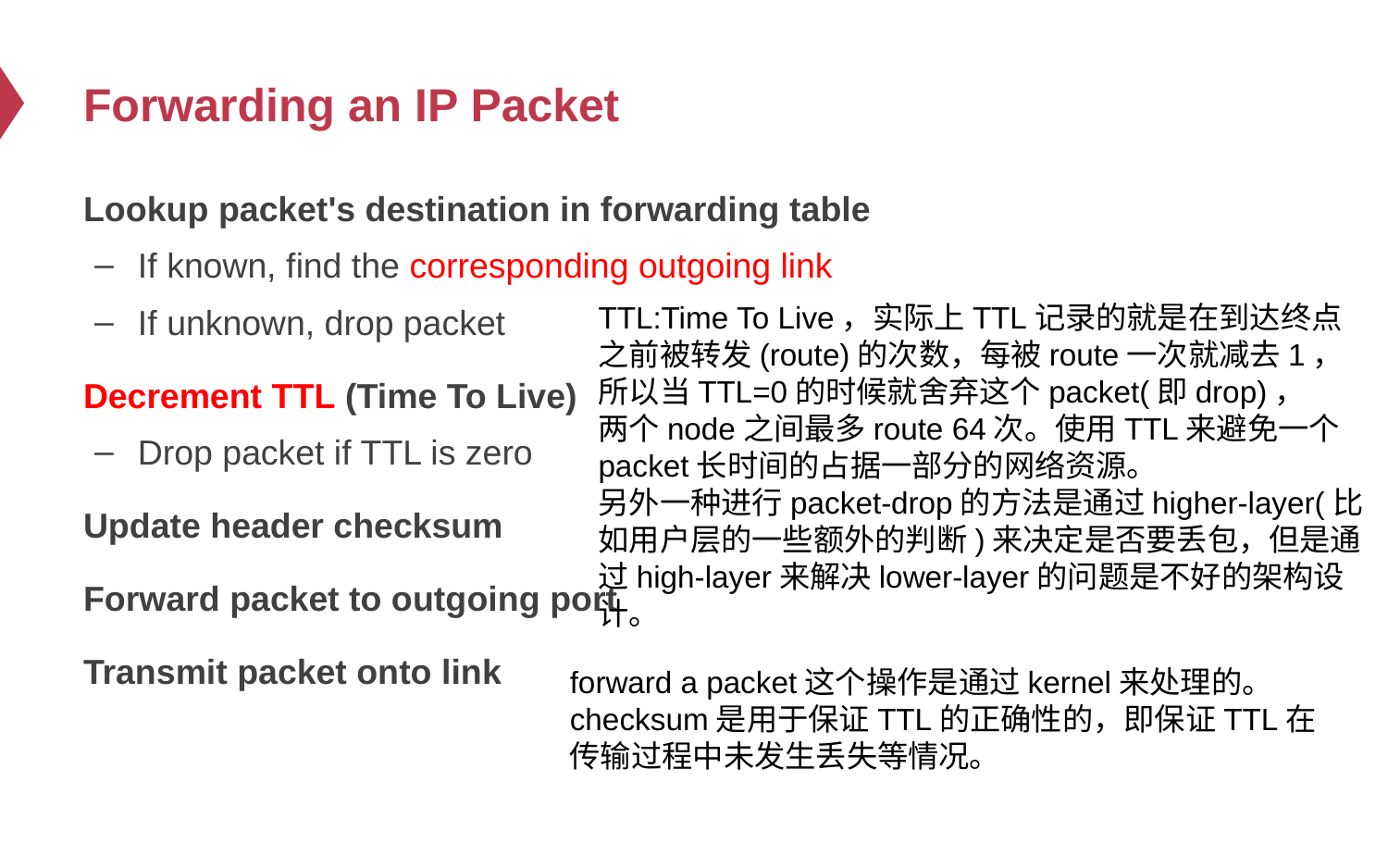

# Forwarding an IP Packet
Lookup packet's destination in forwarding table
If known, find the corresponding outgoing link
If unknown, drop packet
Decrement TTL (Time To Live)
Drop packet if TTL is zero
Update header checksum
Forward packet to outgoing port
Transmit packet onto link

TTL:Time To Live，实际上TTL记录的就是在到达终点之前被转发(route)的次数，每被route一次就减去1，所以当TTL=0的时候就舍弃这个packet(即drop)，
两个node之间最多route 64次。使用TTL来避免一个packet长时间的占据一部分的网络资源。
另外一种进行packet-drop的方法是通过higher-layer(比如用户层的一些额外的判断)来决定是否要丢包，但是通过high-layer来解决lower-layer的问题是不好的架构设计。
forward a packet这个操作是通过kernel来处理的。
checksum是用于保证TTL的正确性的，即保证TTL在传输过程中未发生丢失等情况。
103